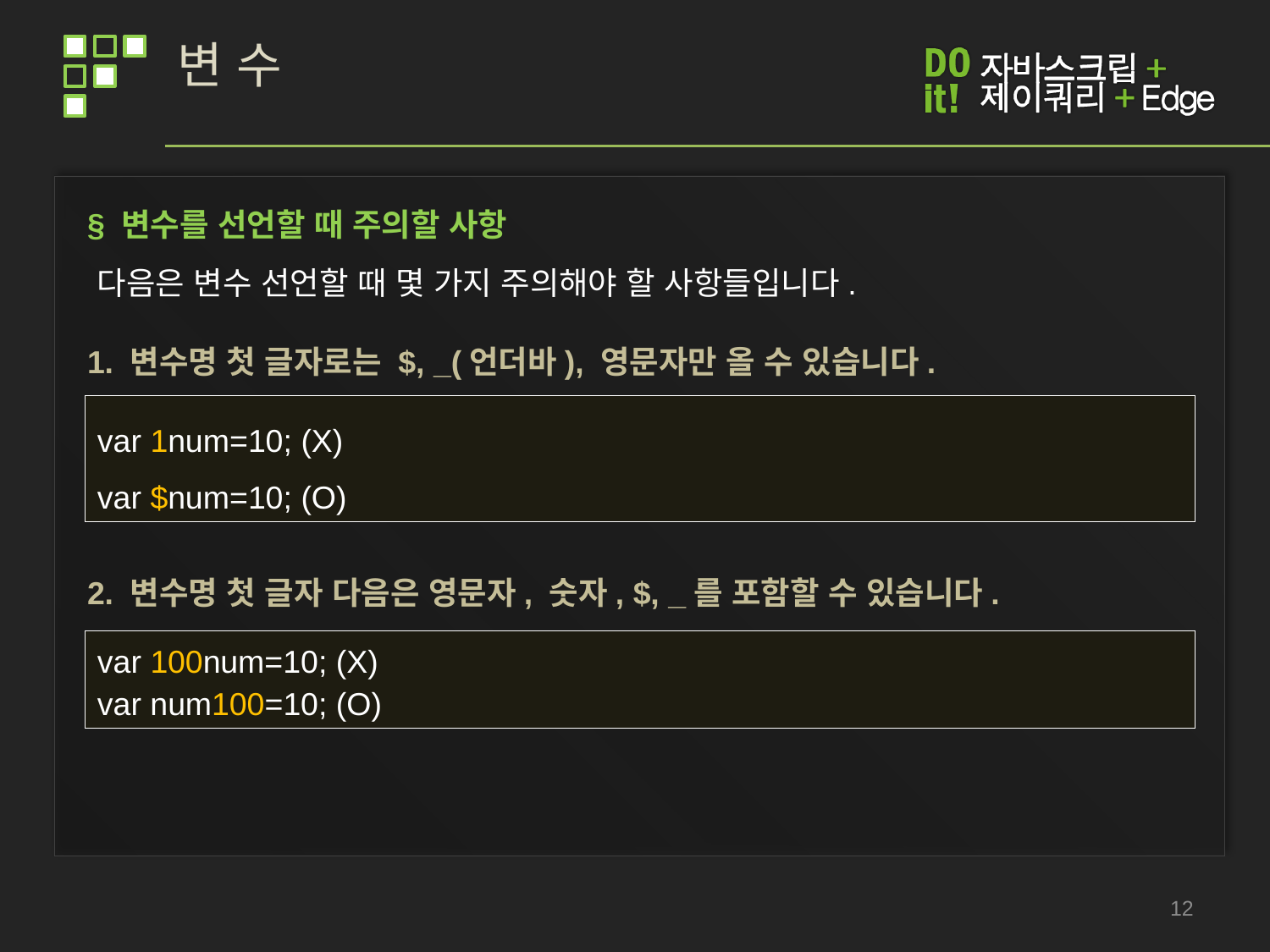

# 변 수
§ 변수를 선언할 때 주의할 사항
다음은 변수 선언할 때 몇 가지 주의해야 할 사항들입니다.
1. 변수명 첫 글자로는 $, _(언더바), 영문자만 올 수 있습니다.
var 1num=10; (X)
var $num=10; (O)
2. 변수명 첫 글자 다음은 영문자, 숫자, $, _를 포함할 수 있습니다.
var 100num=10; (X)
var num100=10; (O)
12